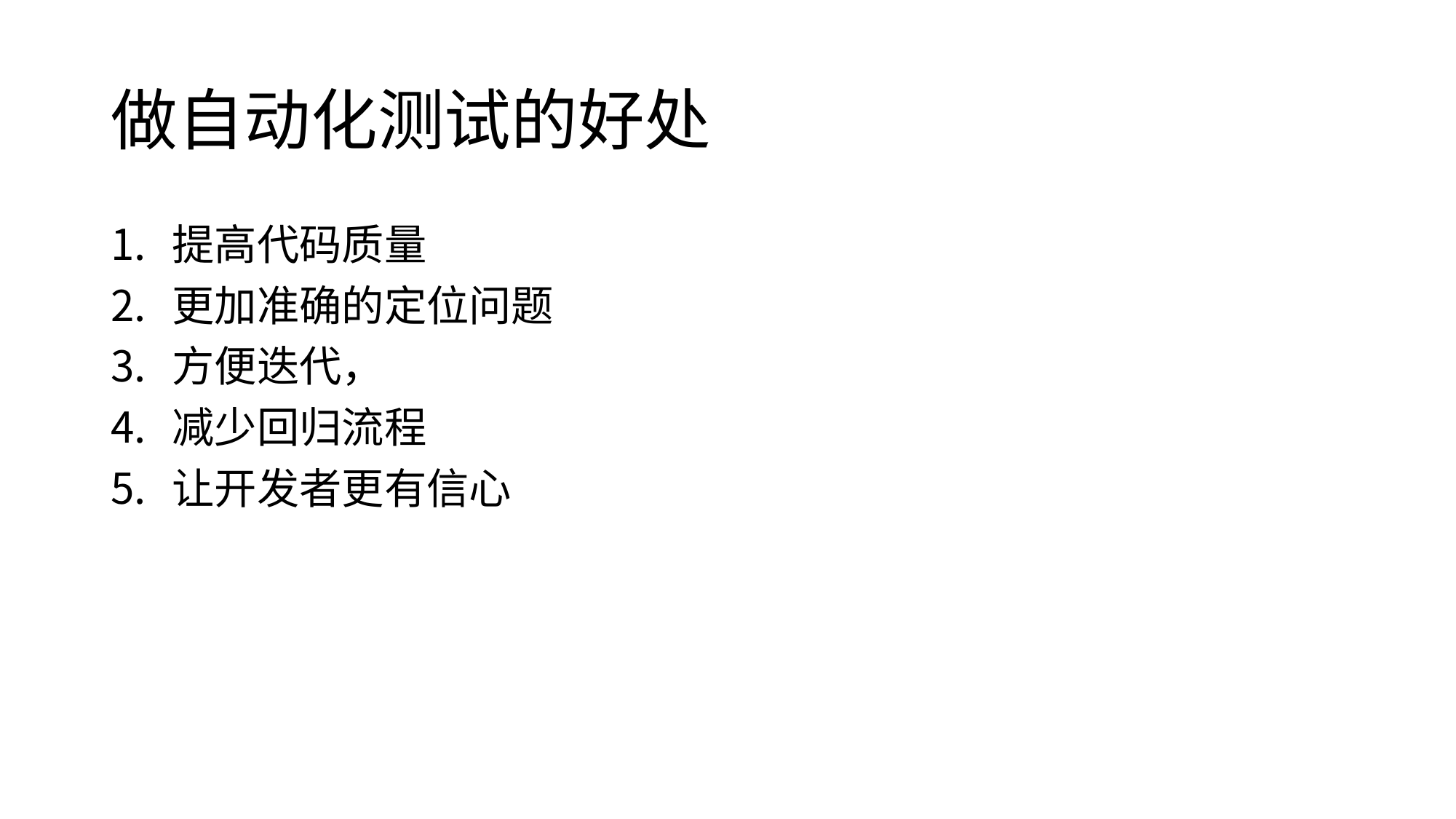

# 做自动化测试的好处
提高代码质量
更加准确的定位问题
方便迭代，
减少回归流程
让开发者更有信心